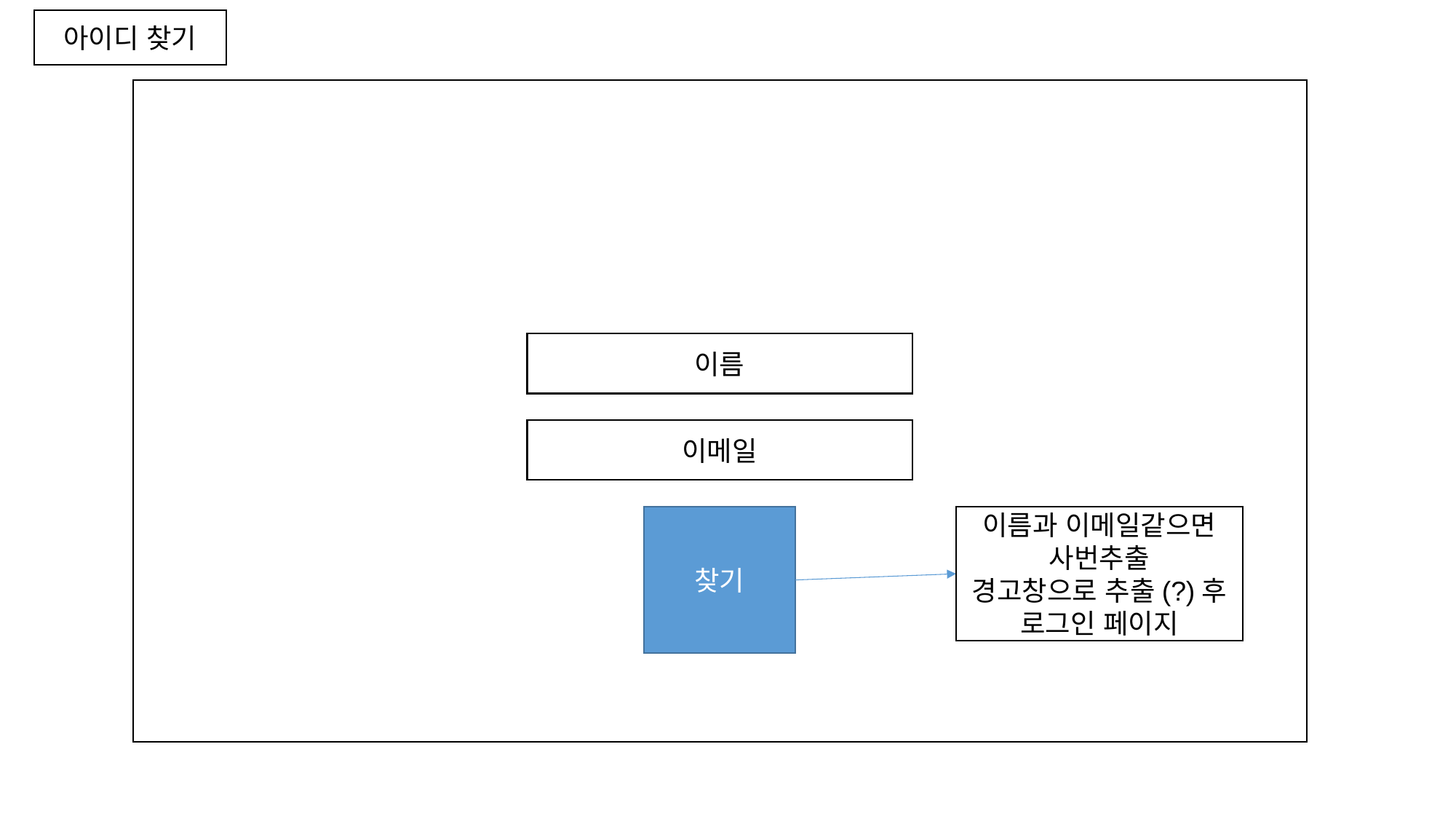

아이디 찾기

이름
이메일
찾기
이름과 이메일같으면 사번추출
경고창으로 추출(?)후 로그인 페이지